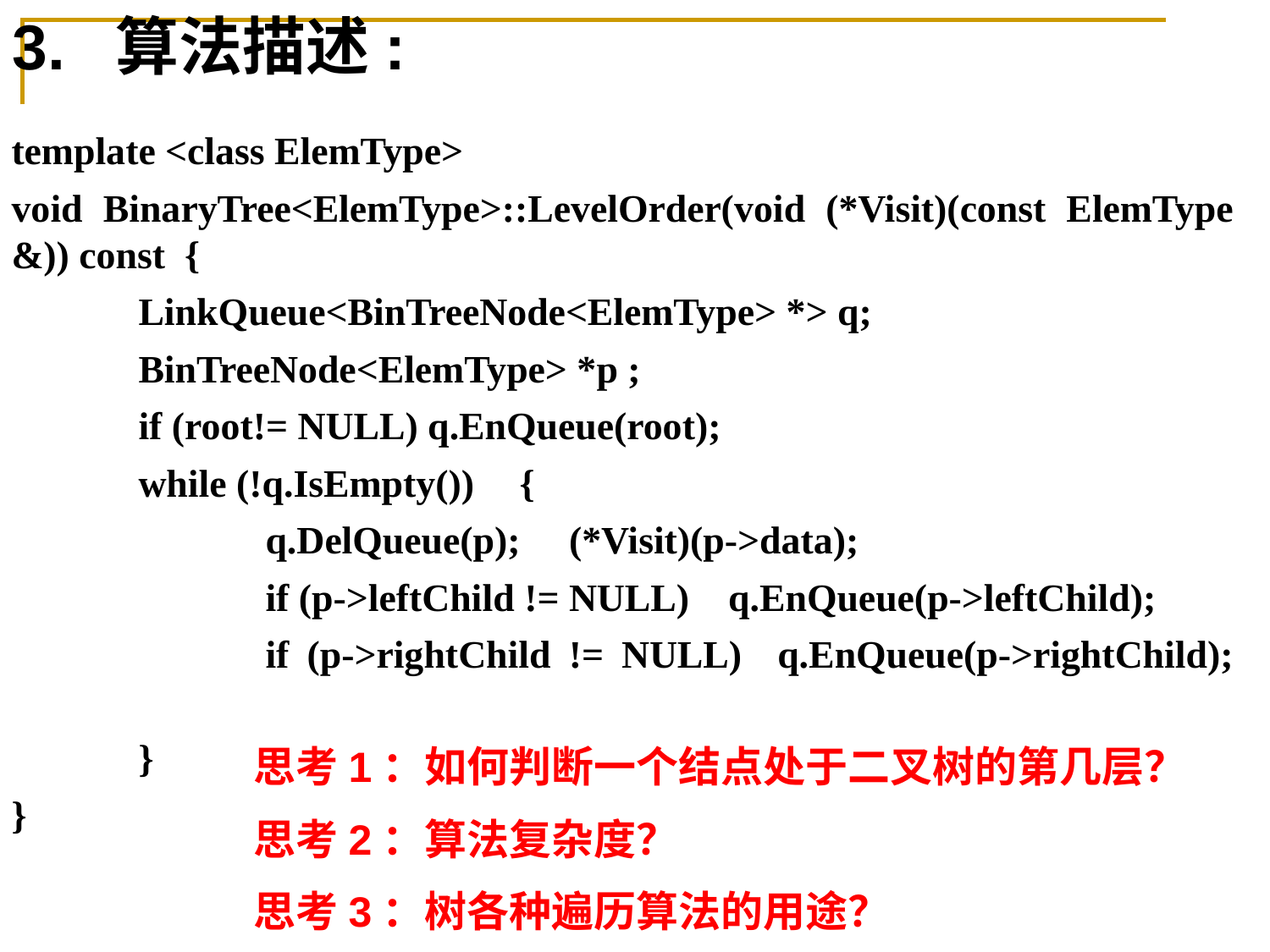

3.  算法描述:
template <class ElemType>
void BinaryTree<ElemType>::LevelOrder(void (*Visit)(const ElemType &)) const  {
	LinkQueue<BinTreeNode<ElemType> *> q;
	BinTreeNode<ElemType> *p ;
	if (root!= NULL) q.EnQueue(root);
	while (!q.IsEmpty())	{
		q.DelQueue(p);     (*Visit)(p->data);
		if (p->leftChild != NULL)    q.EnQueue(p->leftChild);
		if (p->rightChild != NULL)  q.EnQueue(p->rightChild);
	}
}
思考1：如何判断一个结点处于二叉树的第几层？
思考2：算法复杂度？
思考3：树各种遍历算法的用途？